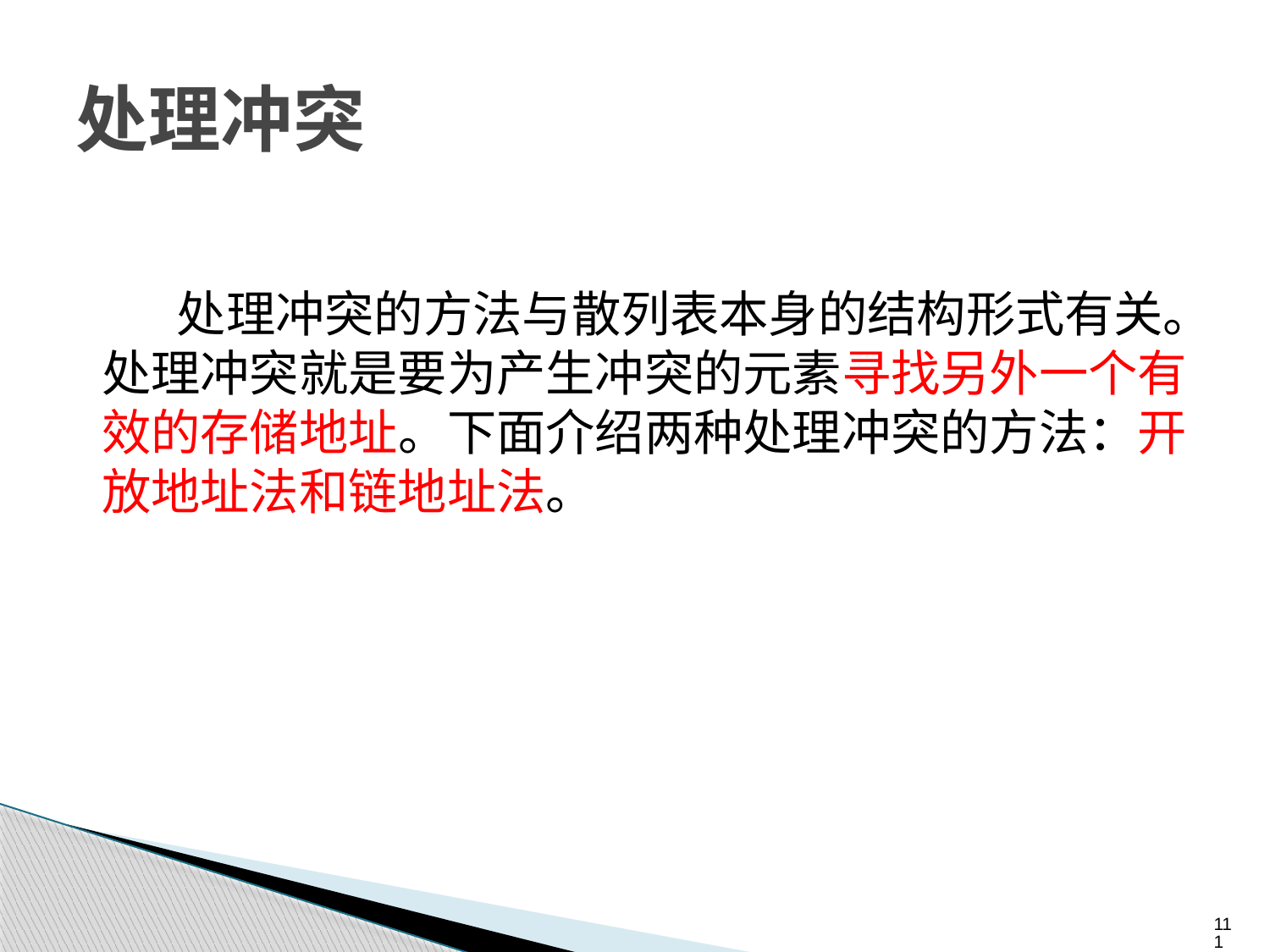

# 处理冲突
处理冲突的方法与散列表本身的结构形式有关。处理冲突就是要为产生冲突的元素寻找另外一个有效的存储地址。下面介绍两种处理冲突的方法：开放地址法和链地址法。
111